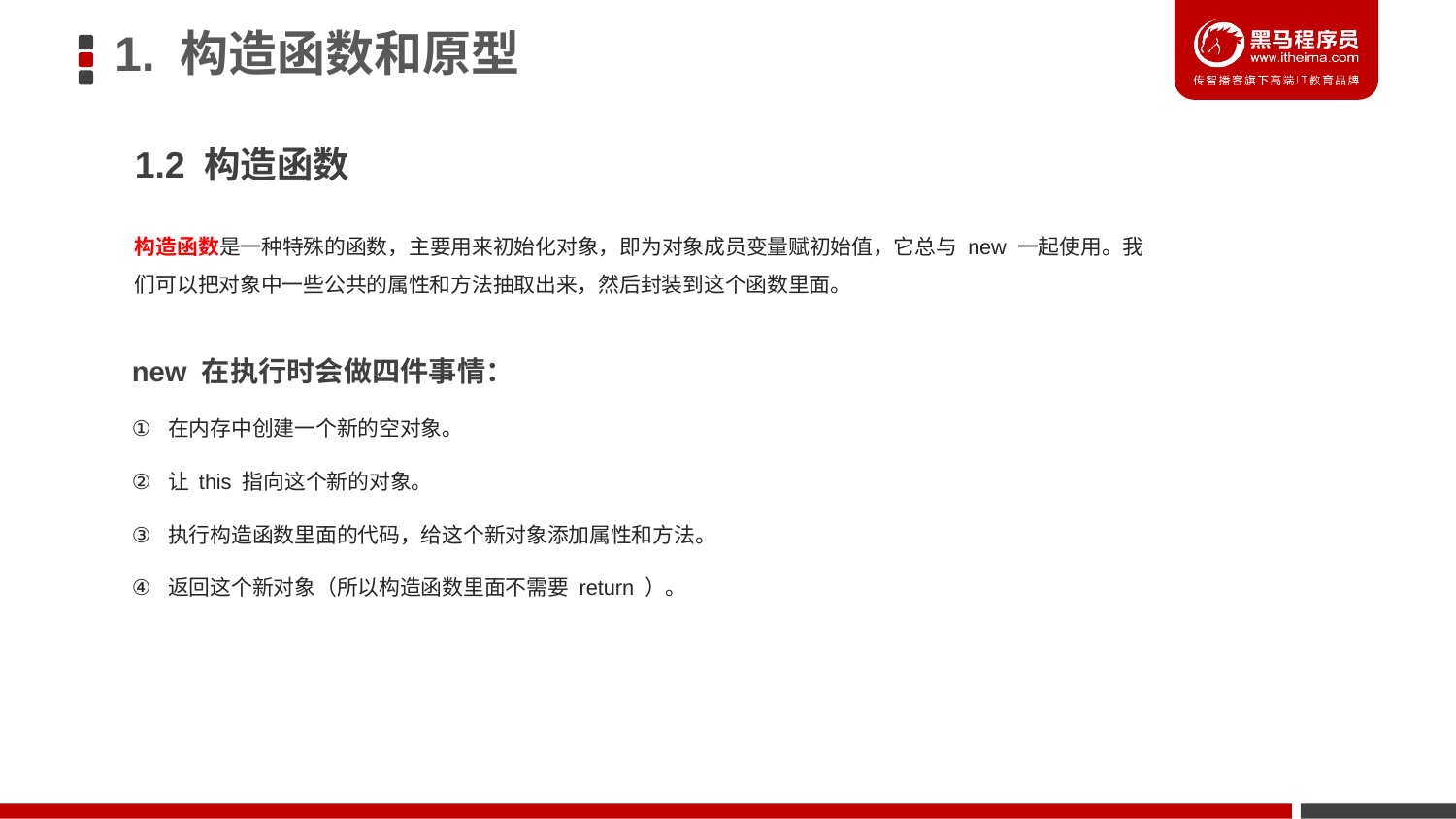

# 1. 构造函数和原型
1.2 构造函数
构造函数是一种特殊的函数，主要用来初始化对象，即为对象成员变量赋初始值，它总与 new 一起使用。我们可以把对象中一些公共的属性和方法抽取出来，然后封装到这个函数里面。
new 在执行时会做四件事情：
在内存中创建一个新的空对象。
让 this 指向这个新的对象。
执行构造函数里面的代码，给这个新对象添加属性和方法。
返回这个新对象（所以构造函数里面不需要 return ）。